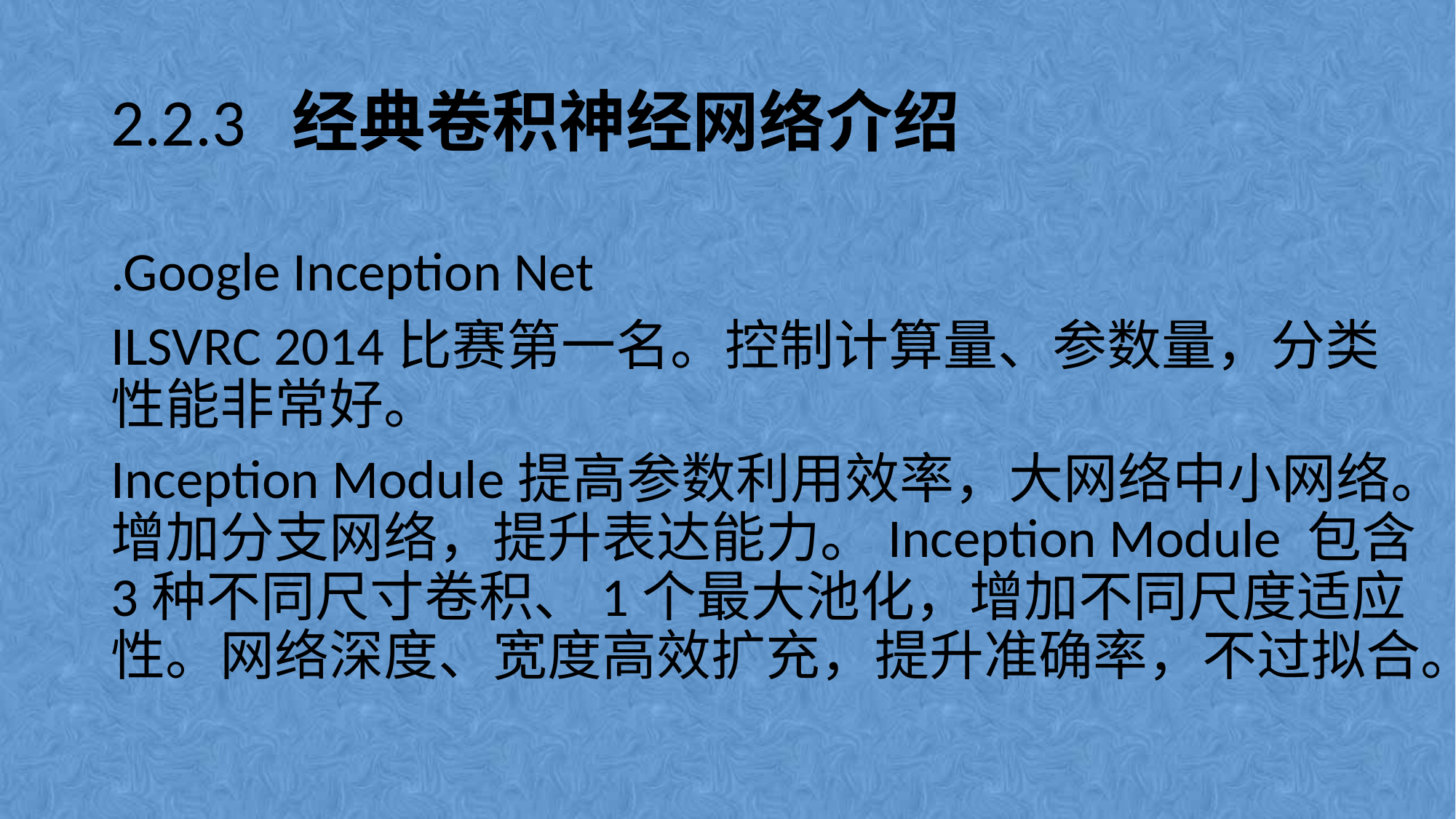

# 2.2.3  经典卷积神经网络介绍
.Google Inception Net
ILSVRC 2014比赛第一名。控制计算量、参数量，分类性能非常好。
Inception Module提高参数利用效率，大网络中小网络。增加分支网络，提升表达能力。Inception Module 包含3种不同尺寸卷积、1个最大池化，增加不同尺度适应性。网络深度、宽度高效扩充，提升准确率，不过拟合。